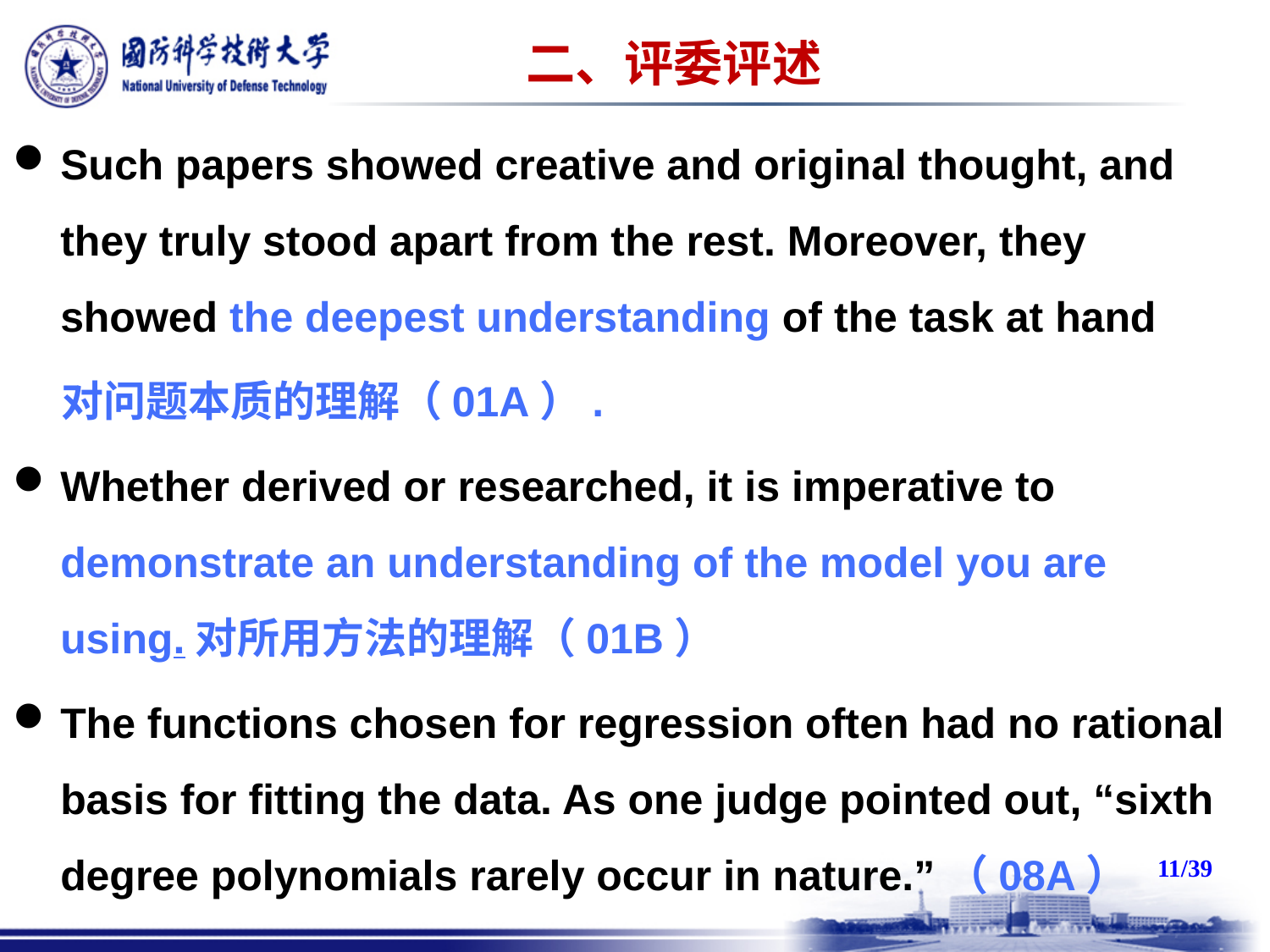

二、评委评述
Such papers showed creative and original thought, and they truly stood apart from the rest. Moreover, they showed the deepest understanding of the task at hand
    对问题本质的理解（01A）.
Whether derived or researched, it is imperative to demonstrate an understanding of the model you are using.对所用方法的理解（01B）
The functions chosen for regression often had no rational basis for ﬁtting the data. As one judge pointed out, “sixth degree polynomials rarely occur in nature.”（08A）